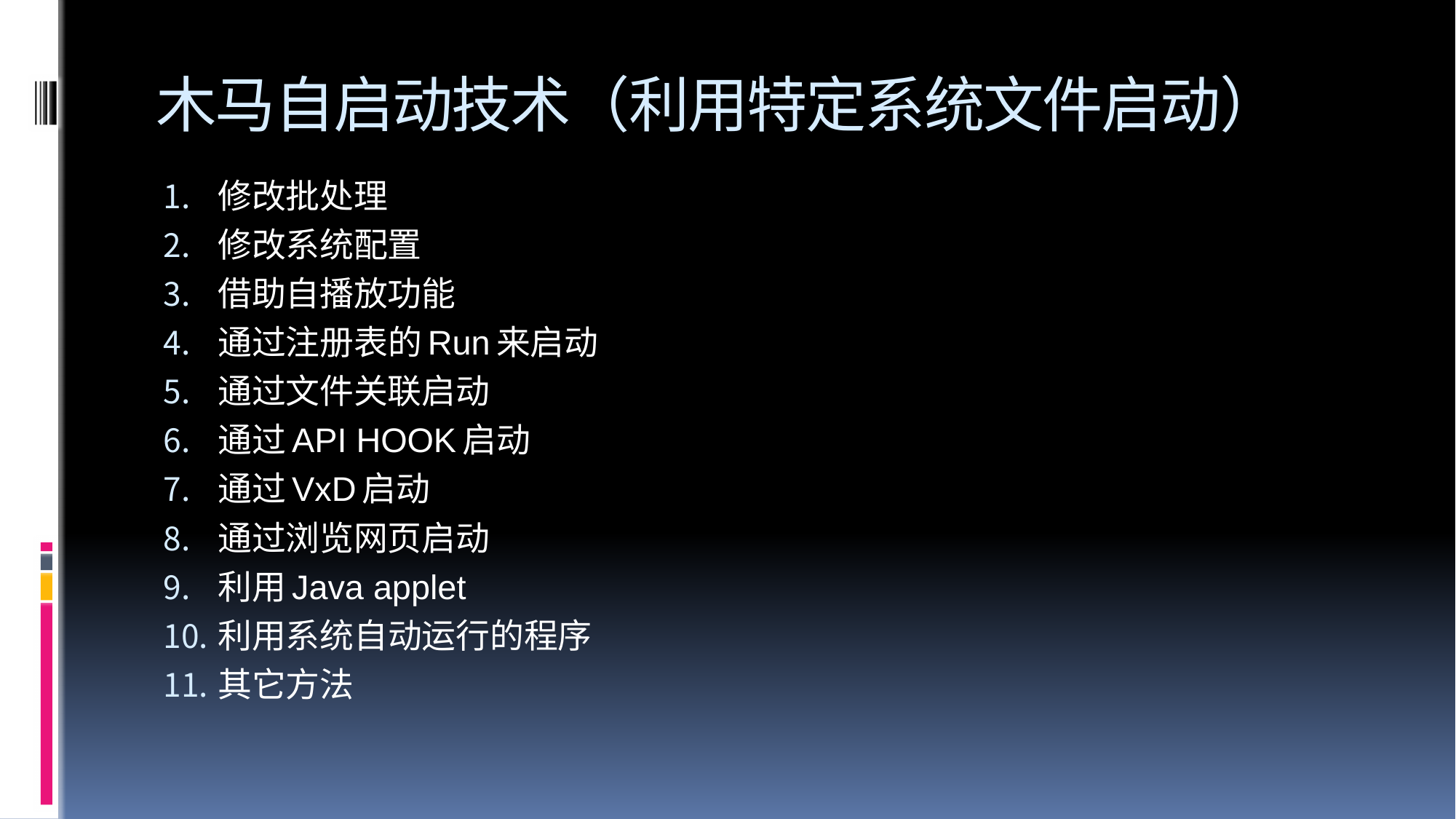

# 木马自启动技术（利用特定系统文件启动）
修改批处理
修改系统配置
借助自播放功能
通过注册表的Run来启动
通过文件关联启动
通过API HOOK启动
通过VxD启动
通过浏览网页启动
利用Java applet
利用系统自动运行的程序
其它方法